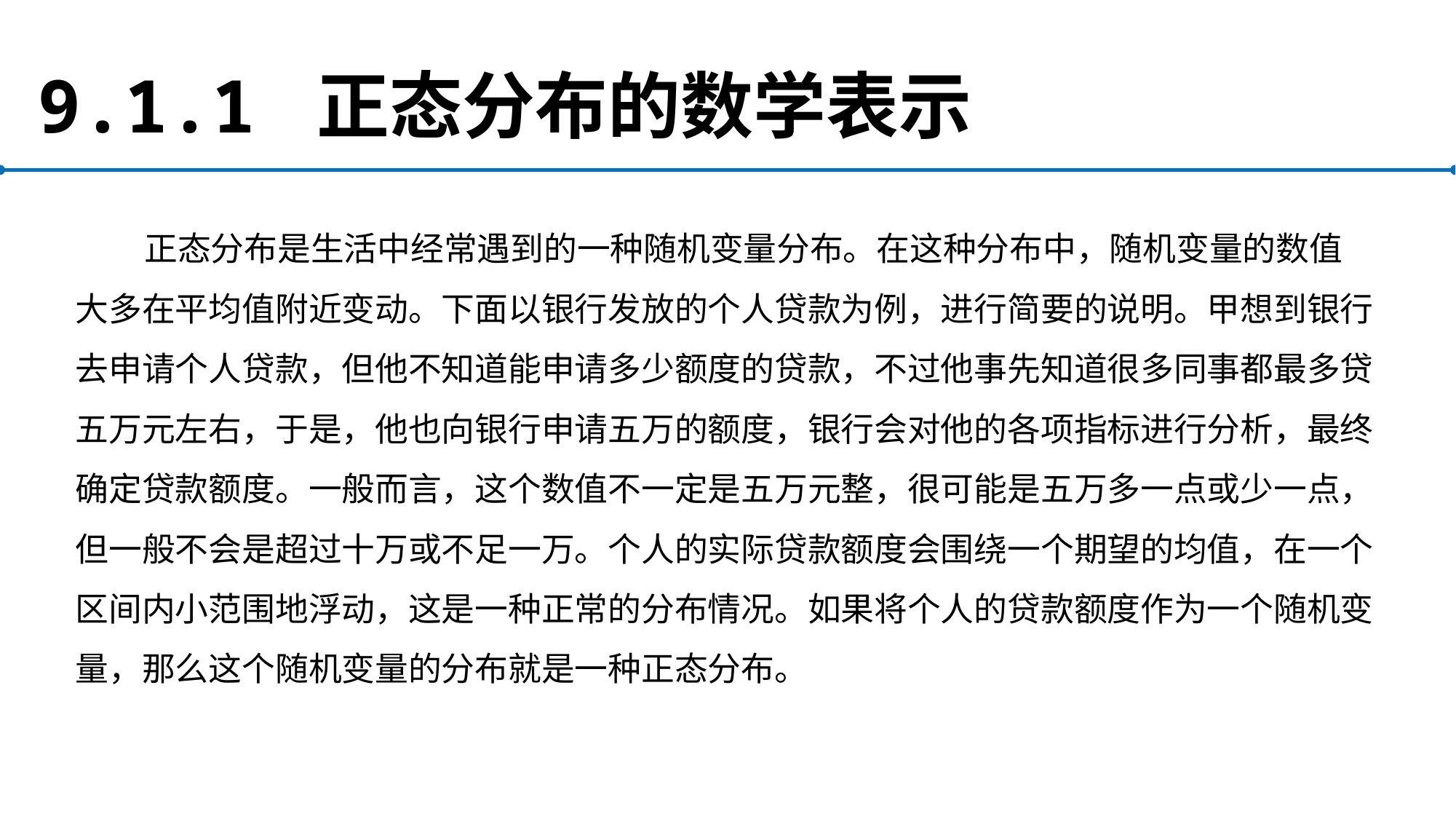

# 9.1.1 正态分布的数学表示
正态分布是生活中经常遇到的一种随机变量分布。在这种分布中，随机变量的数值大多在平均值附近变动。下面以银行发放的个人贷款为例，进行简要的说明。甲想到银行去申请个人贷款，但他不知道能申请多少额度的贷款，不过他事先知道很多同事都最多贷五万元左右，于是，他也向银行申请五万的额度，银行会对他的各项指标进行分析，最终确定贷款额度。一般而言，这个数值不一定是五万元整，很可能是五万多一点或少一点，但一般不会是超过十万或不足一万。个人的实际贷款额度会围绕一个期望的均值，在一个区间内小范围地浮动，这是一种正常的分布情况。如果将个人的贷款额度作为一个随机变量，那么这个随机变量的分布就是一种正态分布。